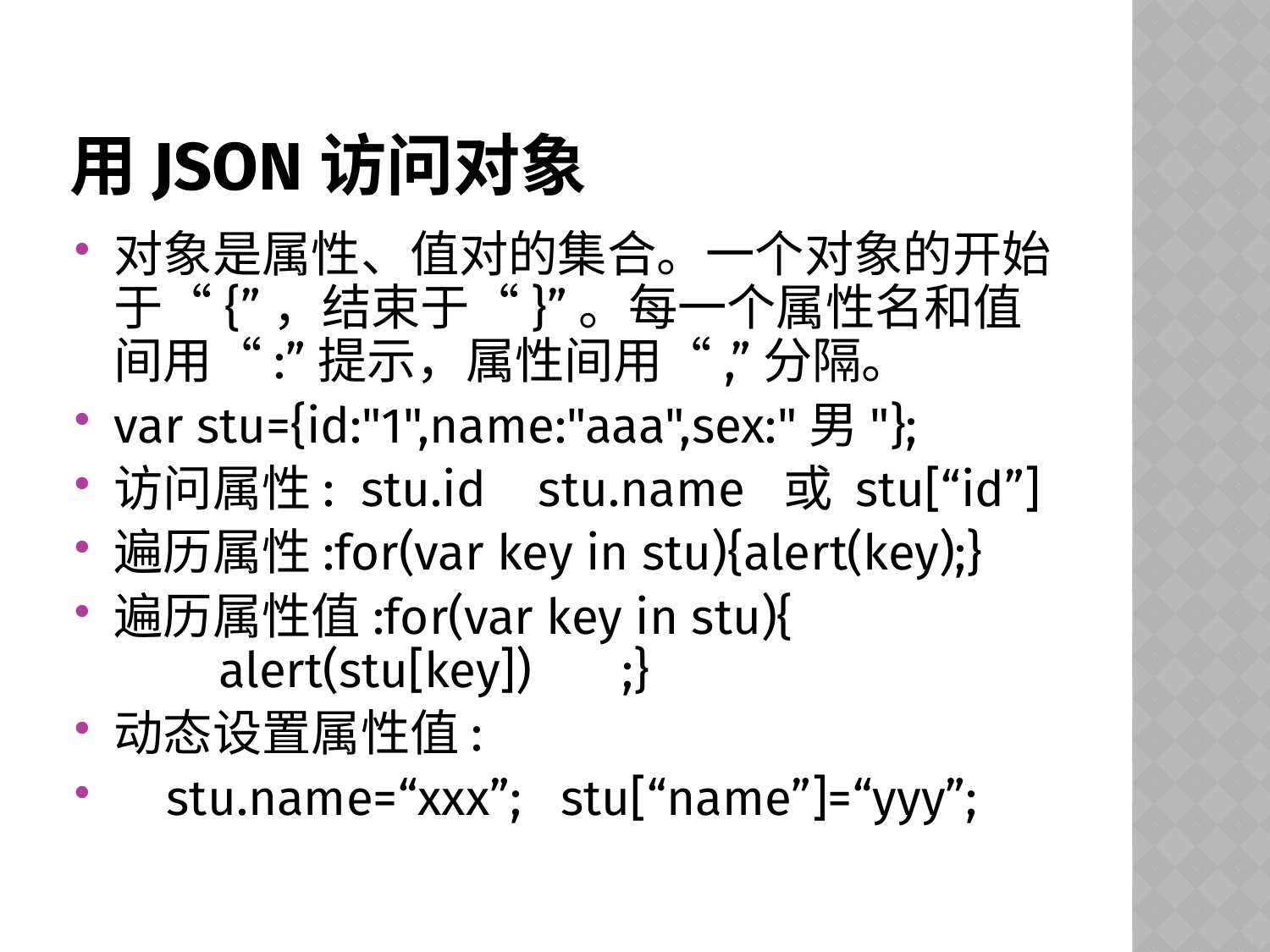

# 用JSON访问对象
对象是属性、值对的集合。一个对象的开始于“{”，结束于“}”。每一个属性名和值间用“:”提示，属性间用“,”分隔。
var stu={id:"1",name:"aaa",sex:"男"};
访问属性:  stu.id    stu.name  或 stu[“id”]
遍历属性:for(var key in stu){alert(key);}
遍历属性值:for(var key in stu){	        alert(stu[key])	;}
动态设置属性值:
    stu.name=“xxx”;   stu[“name”]=“yyy”;